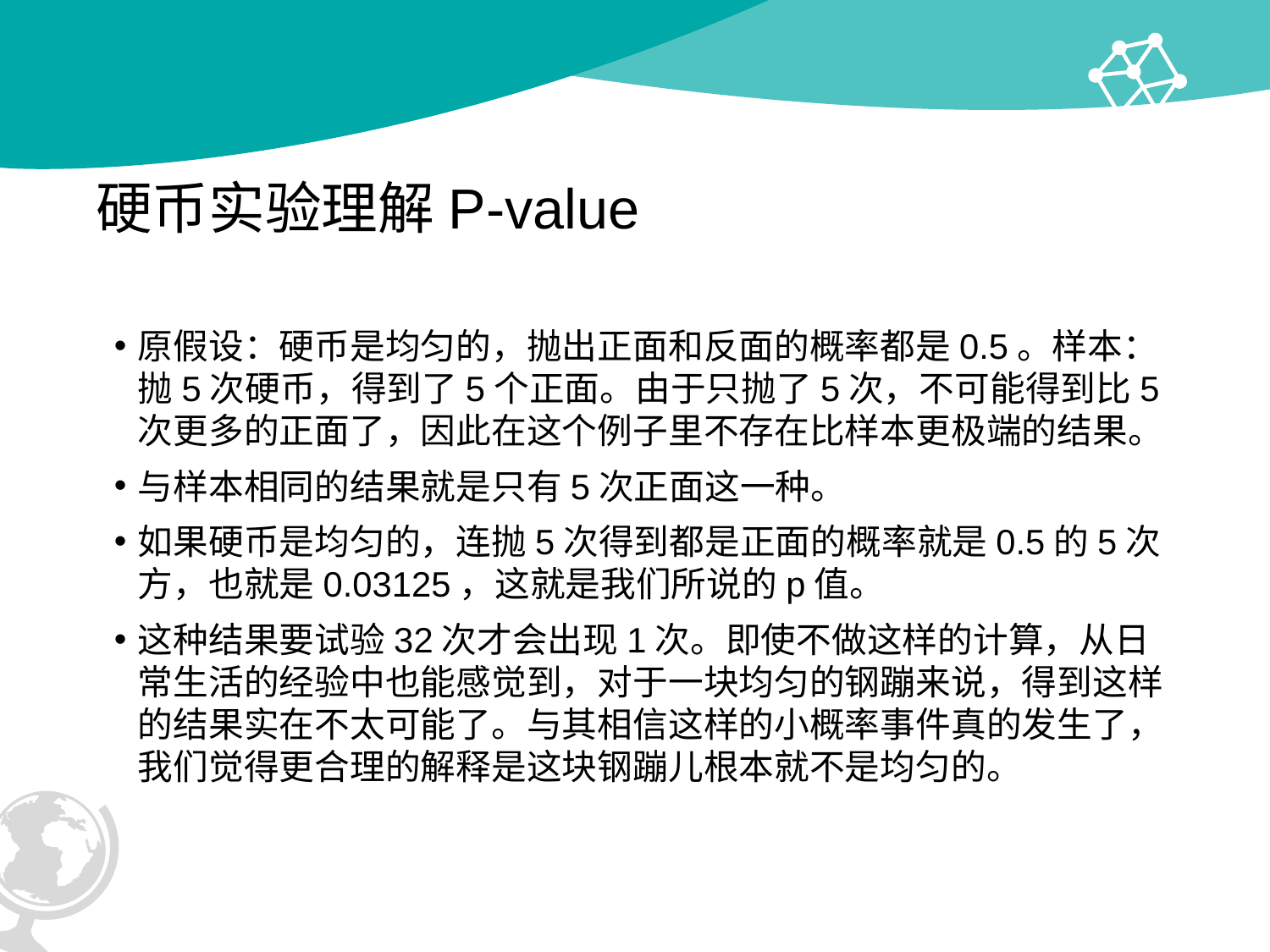

硬币实验理解P-value
原假设：硬币是均匀的，抛出正面和反面的概率都是0.5。样本：抛5次硬币，得到了5个正面。由于只抛了5次，不可能得到比5次更多的正面了，因此在这个例子里不存在比样本更极端的结果。
与样本相同的结果就是只有5次正面这一种。
如果硬币是均匀的，连抛5次得到都是正面的概率就是0.5的5次方，也就是0.03125，这就是我们所说的p值。
这种结果要试验32次才会出现1次。即使不做这样的计算，从日常生活的经验中也能感觉到，对于一块均匀的钢蹦来说，得到这样的结果实在不太可能了。与其相信这样的小概率事件真的发生了，我们觉得更合理的解释是这块钢蹦儿根本就不是均匀的。